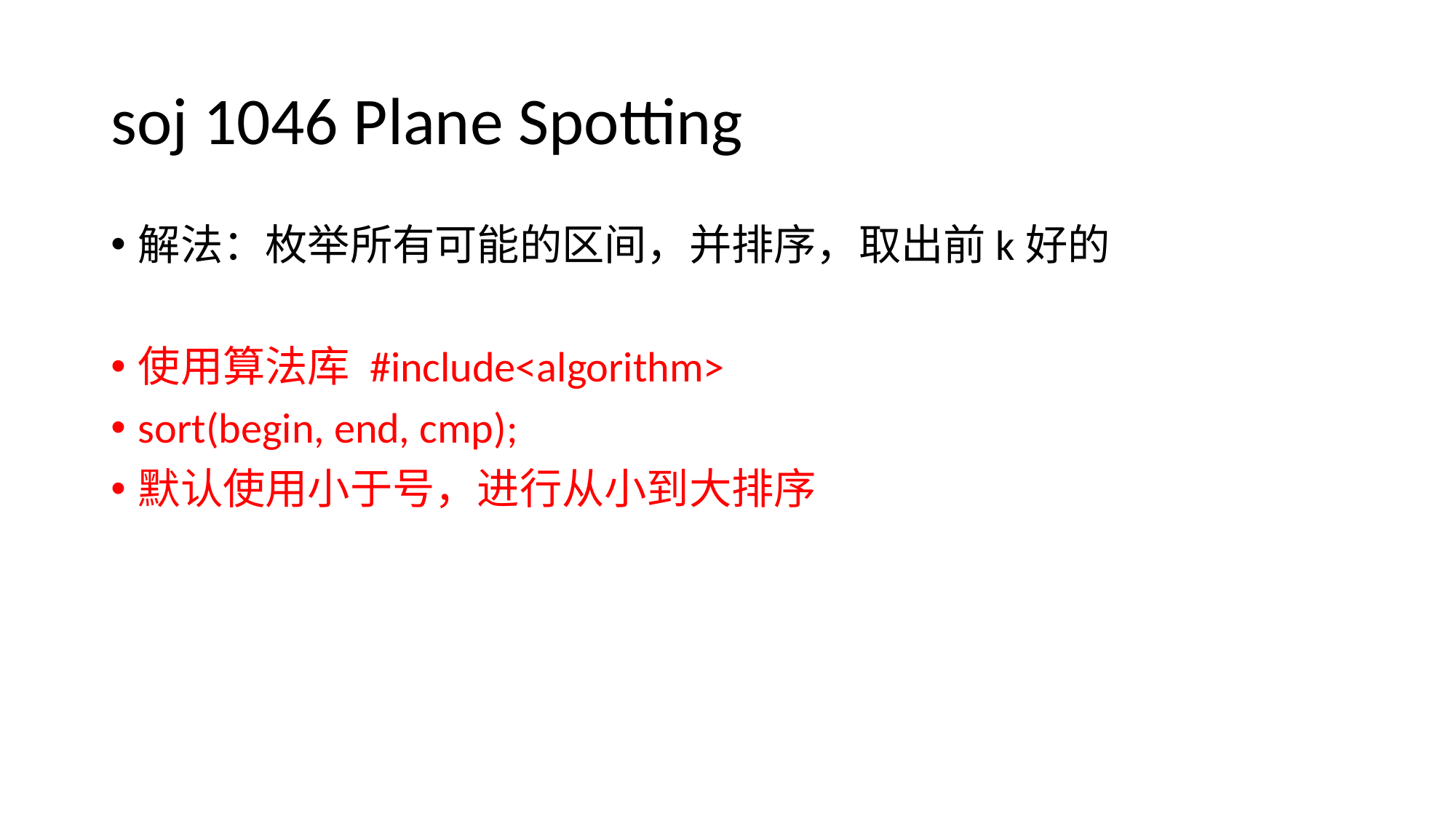

# soj 1046 Plane Spotting
解法：枚举所有可能的区间，并排序，取出前k好的

使用算法库 #include<algorithm>
sort(begin, end, cmp);
默认使用小于号，进行从小到大排序